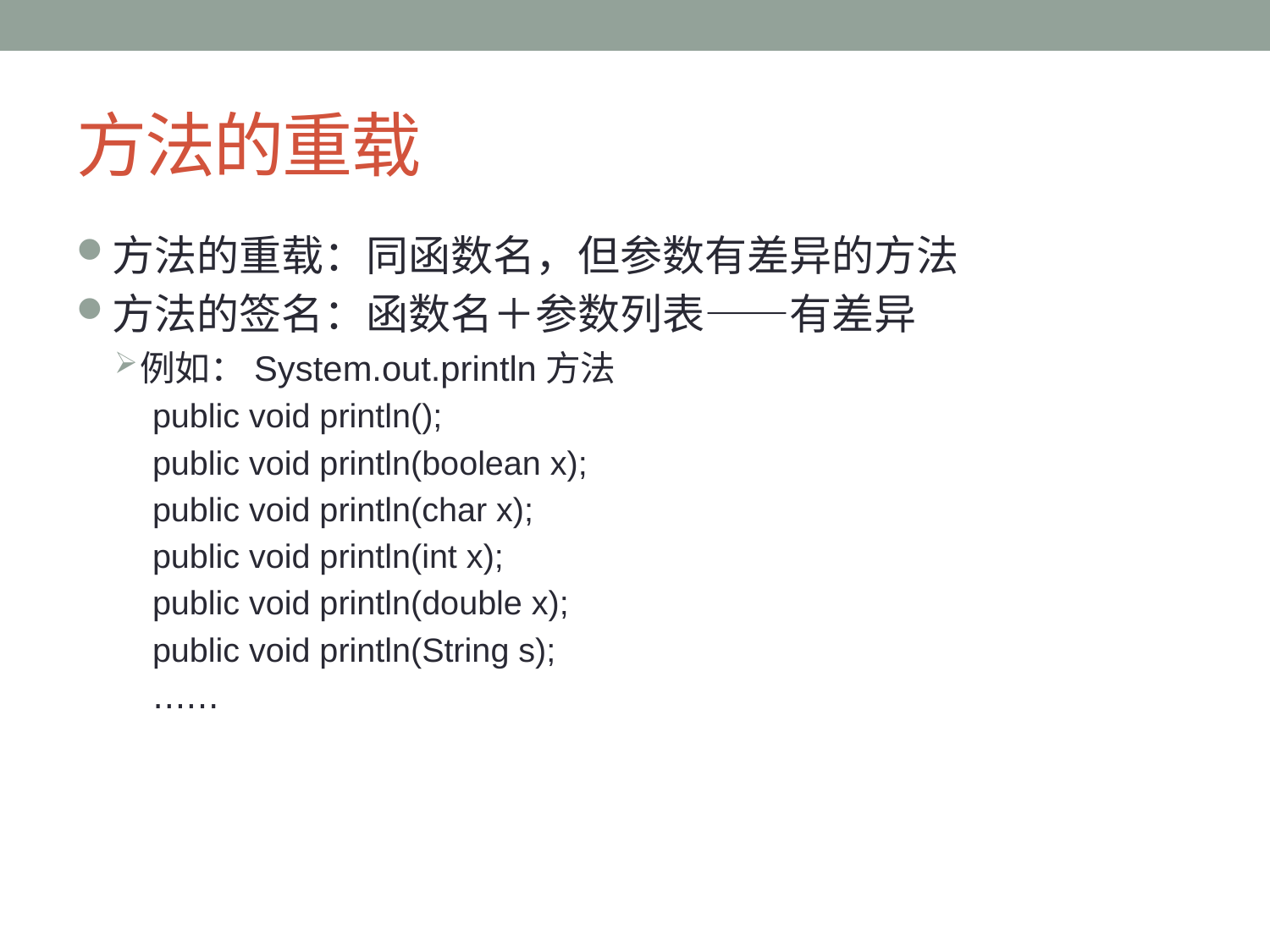

# 方法的重载
方法的重载：同函数名，但参数有差异的方法
方法的签名：函数名＋参数列表——有差异
例如：System.out.println方法
public void println();
public void println(boolean x);
public void println(char x);
public void println(int x);
public void println(double x);
public void println(String s);
……